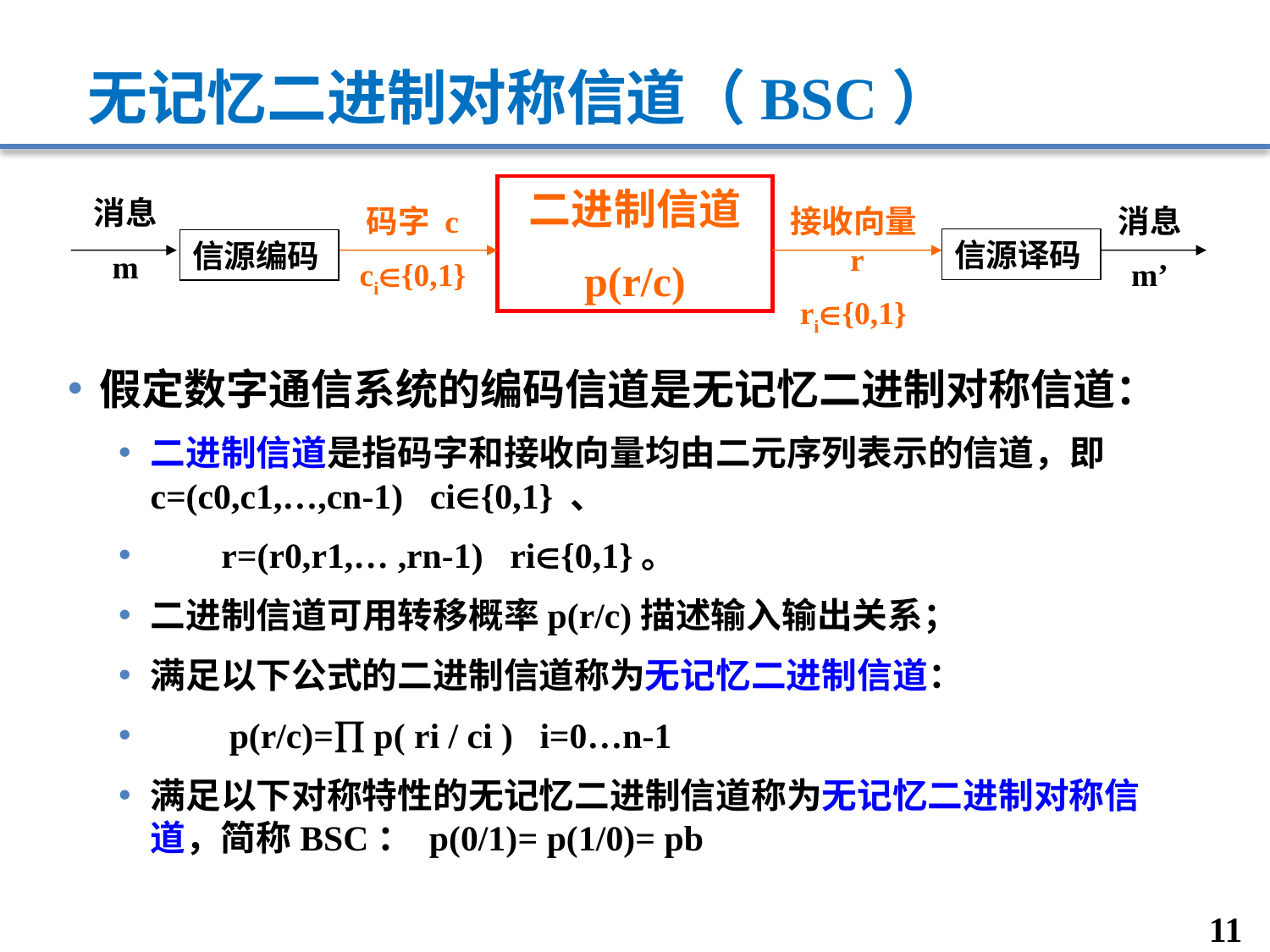

# 无记忆二进制对称信道（BSC）
二进制信道
p(r/c)
消息
m
码字 c
ci∈{0,1}
接收向量r
ri∈{0,1}
消息
m’
信源译码
信源编码

假定数字通信系统的编码信道是无记忆二进制对称信道：
二进制信道是指码字和接收向量均由二元序列表示的信道，即c=(c0,c1,…,cn-1)   ci∈{0,1} 、
        r=(r0,r1,… ,rn-1)   ri∈{0,1}。
二进制信道可用转移概率p(r/c)描述输入输出关系；
满足以下公式的二进制信道称为无记忆二进制信道：
　　p(r/c)=∏ p( ri / ci )   i=0…n-1
满足以下对称特性的无记忆二进制信道称为无记忆二进制对称信道，简称BSC： p(0/1)= p(1/0)= pb
11